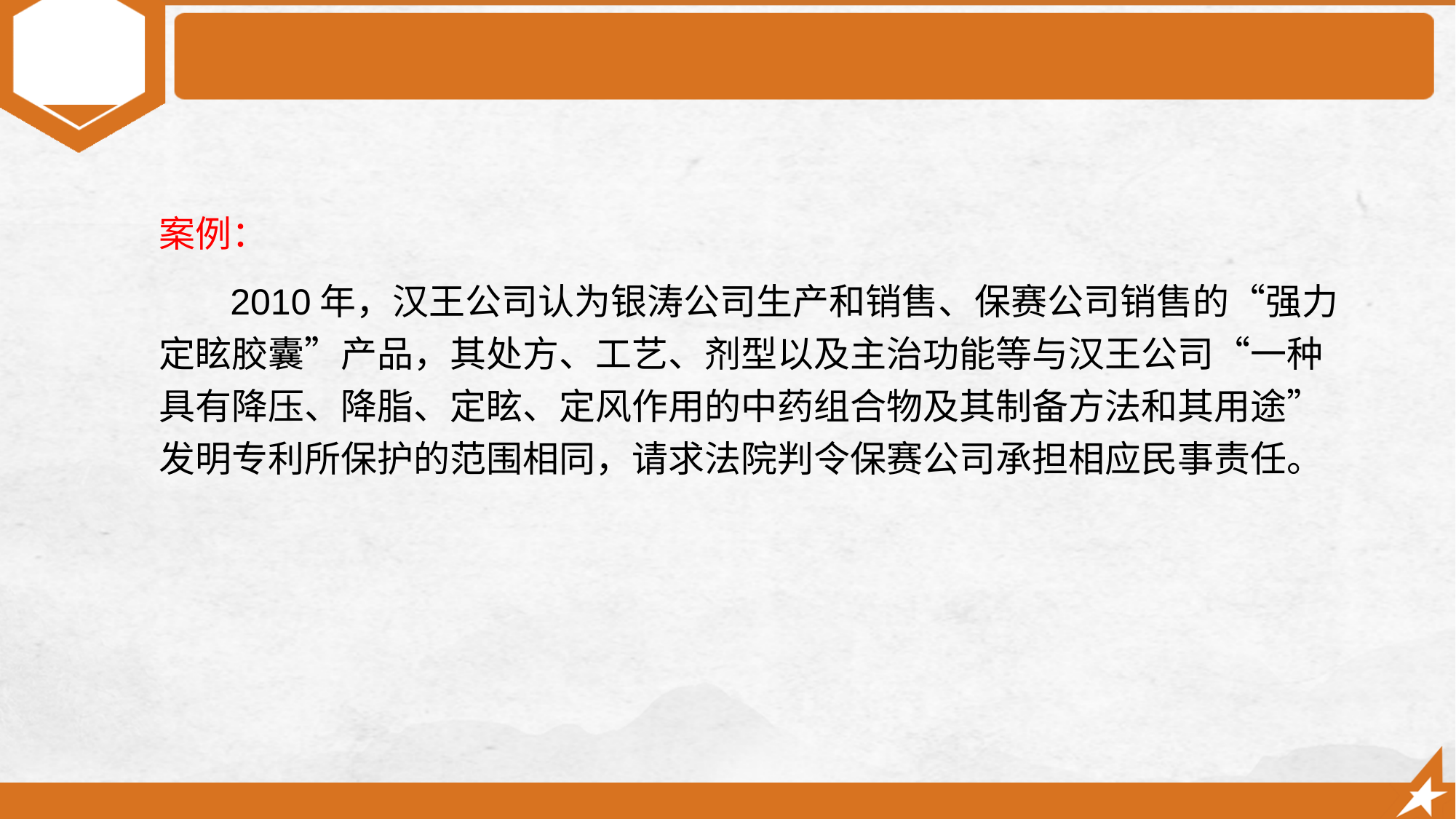

案例：
       2010年，汉王公司认为银涛公司生产和销售、保赛公司销售的“强力定眩胶囊”产品，其处方、工艺、剂型以及主治功能等与汉王公司“一种具有降压、降脂、定眩、定风作用的中药组合物及其制备方法和其用途”发明专利所保护的范围相同，请求法院判令保赛公司承担相应民事责任。